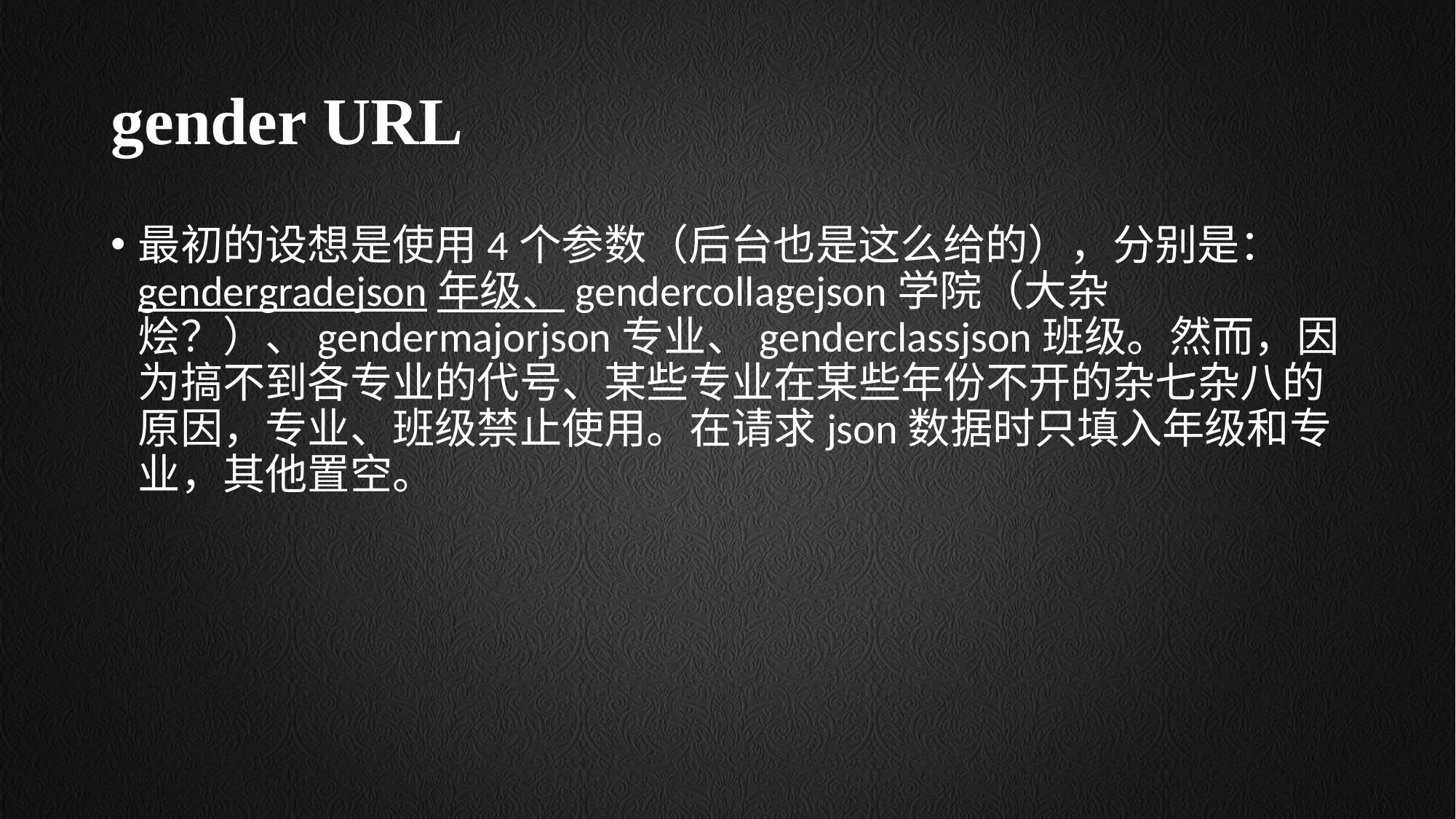

# gender URL
最初的设想是使用4个参数（后台也是这么给的），分别是：gendergradejson年级、gendercollagejson学院（大杂烩？）、gendermajorjson专业、genderclassjson班级。然而，因为搞不到各专业的代号、某些专业在某些年份不开的杂七杂八的原因，专业、班级禁止使用。在请求json数据时只填入年级和专业，其他置空。